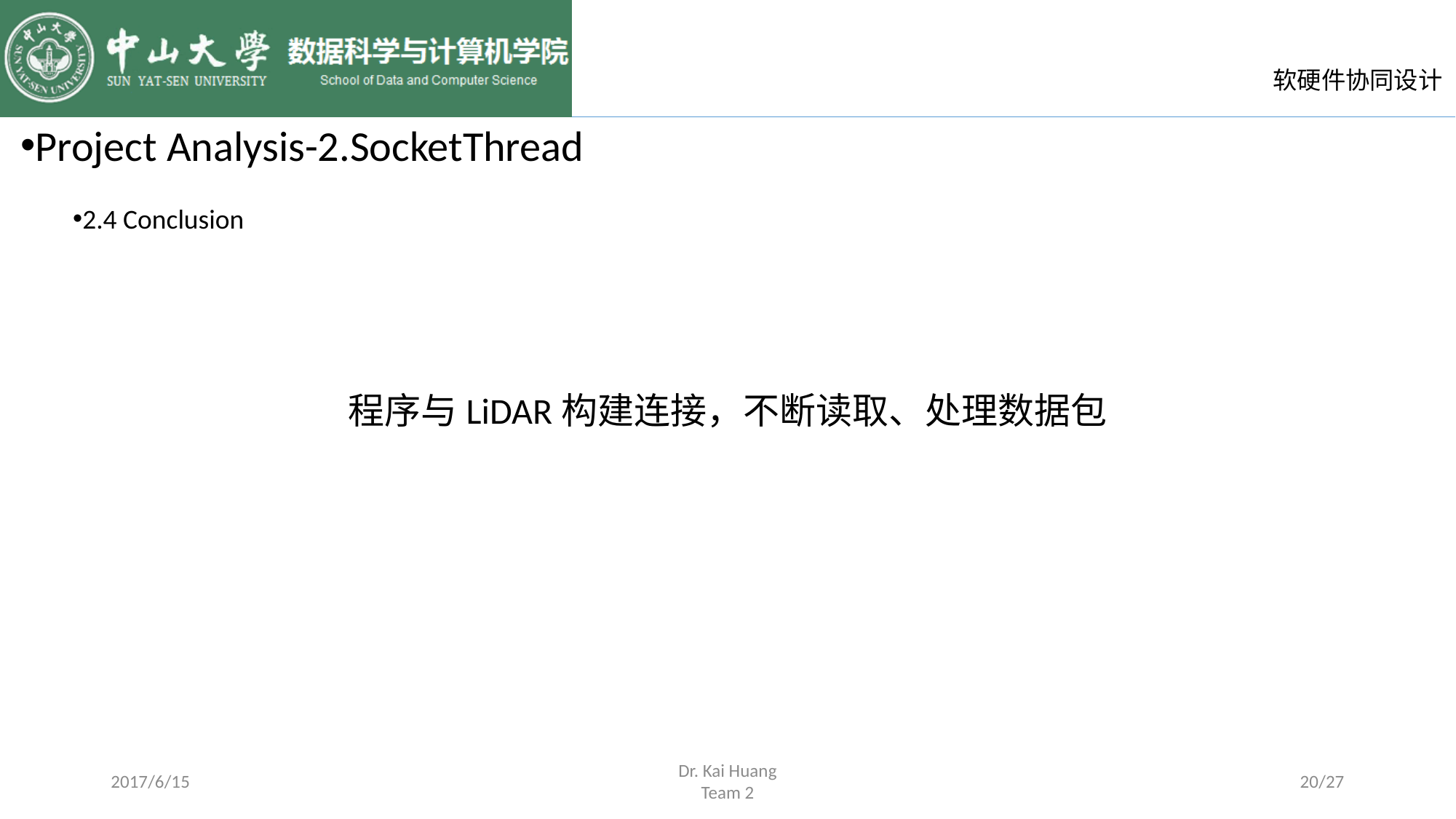

Project Analysis-2.SocketThread
2.4 Conclusion
程序与LiDAR构建连接，不断读取、处理数据包
2017/6/15
Dr. Kai Huang
Team 2
20/27